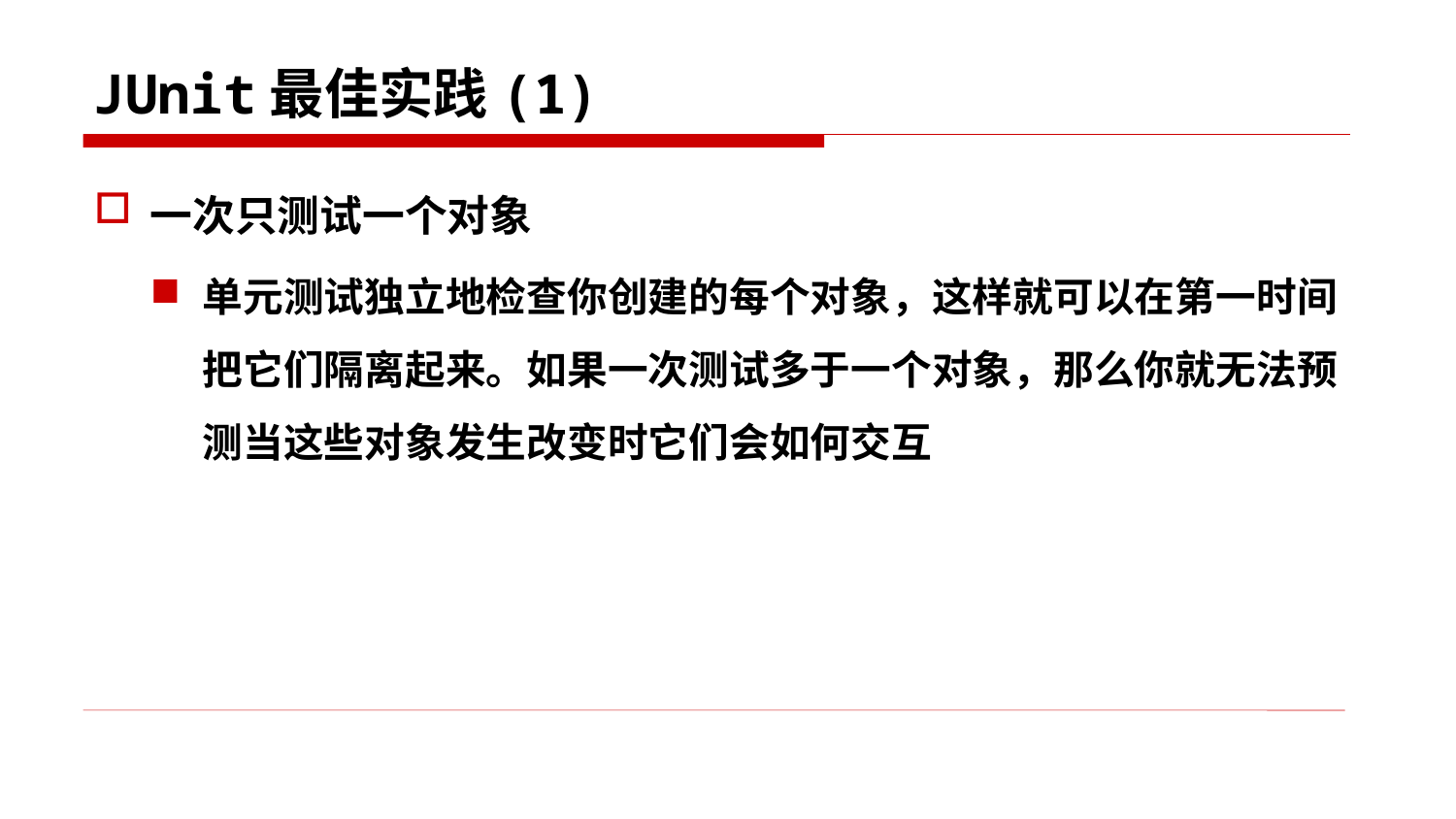

# JUnit最佳实践(1)
一次只测试一个对象
单元测试独立地检查你创建的每个对象，这样就可以在第一时间把它们隔离起来。如果一次测试多于一个对象，那么你就无法预测当这些对象发生改变时它们会如何交互